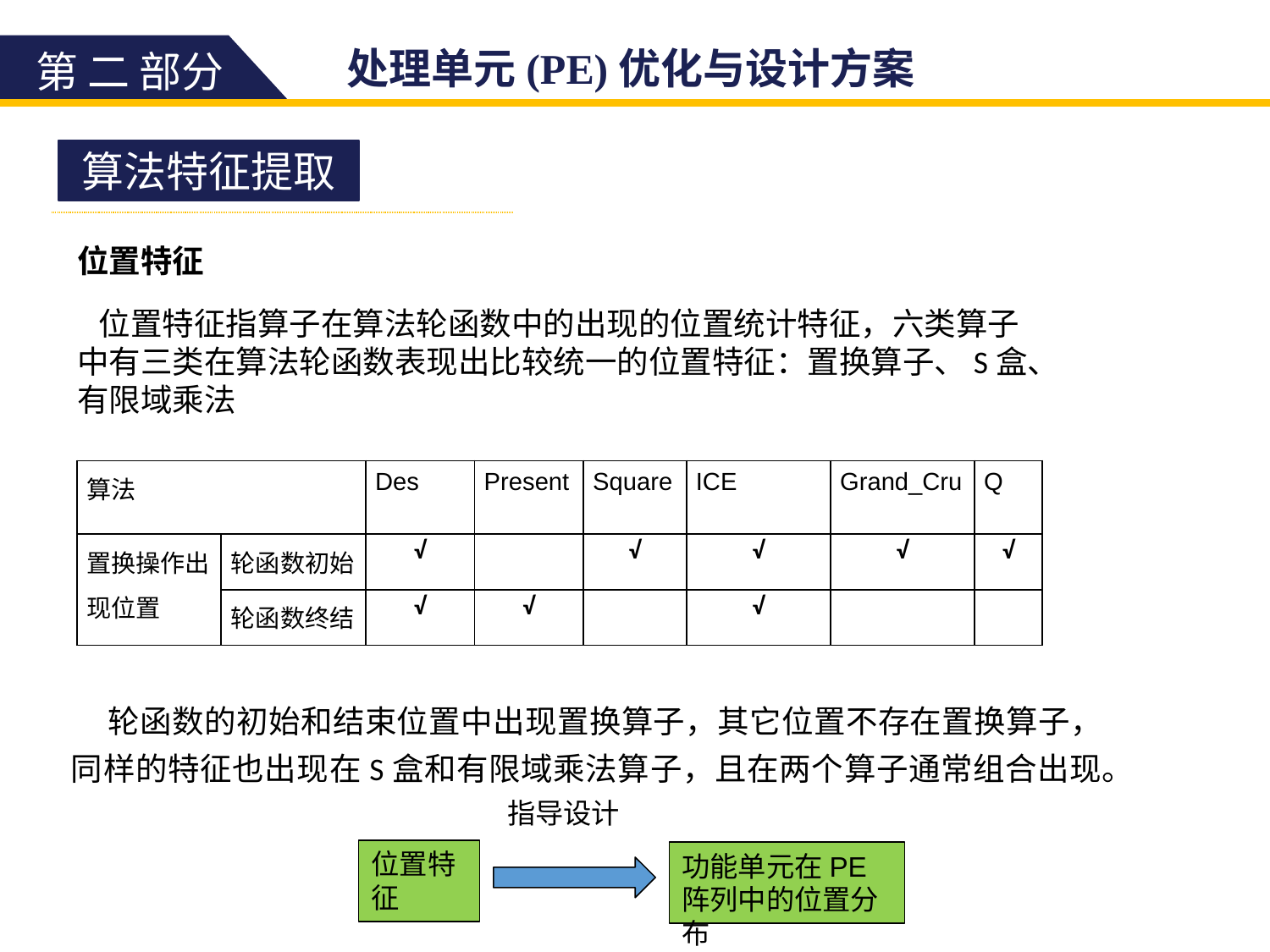

处理单元(PE)优化与设计方案

第 二 部分

算法特征提取

位置特征
  位置特征指算子在算法轮函数中的出现的位置统计特征，六类算子中有三类在算法轮函数表现出比较统一的位置特征：置换算子、S盒、有限域乘法
| 算法 |  | Des | Present | Square | ICE | Grand\_Cru | Q |
| --- | --- | --- | --- | --- | --- | --- | --- |
| 置换操作出现位置 | 轮函数初始 | √ |  | √ | √ | √ | √ |
|  | 轮函数终结 | √ | √ |  | √ |  |  |
轮函数的初始和结束位置中出现置换算子，其它位置不存在置换算子，同样的特征也出现在S盒和有限域乘法算子，且在两个算子通常组合出现。
指导设计
位置特征
功能单元在PE阵列中的位置分布